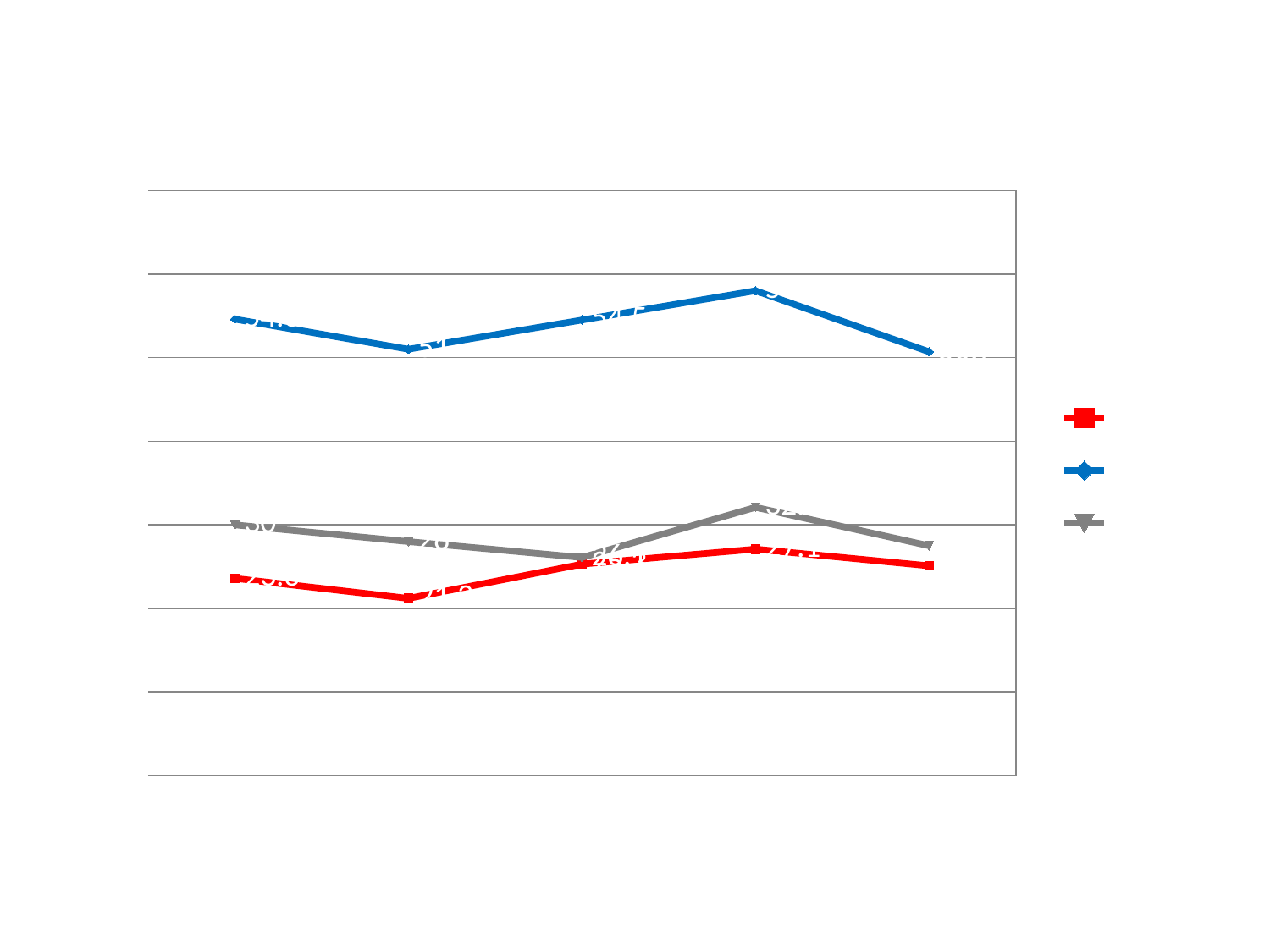

### Chart: 服务

| Category | 联通 | 移动 | 电信 |
|---|---|---|---|
| 17Q1 | 23.6 | 54.6 | 30.0 |
| 17Q2 | 21.2 | 51.0 | 28.0 |
| 17Q3 | 25.3 | 54.5 | 26.1 |
| 17Q4 | 27.1 | 58.0 | 32.1 |
| 18Q1 | 25.1 | 50.7 | 27.5 |